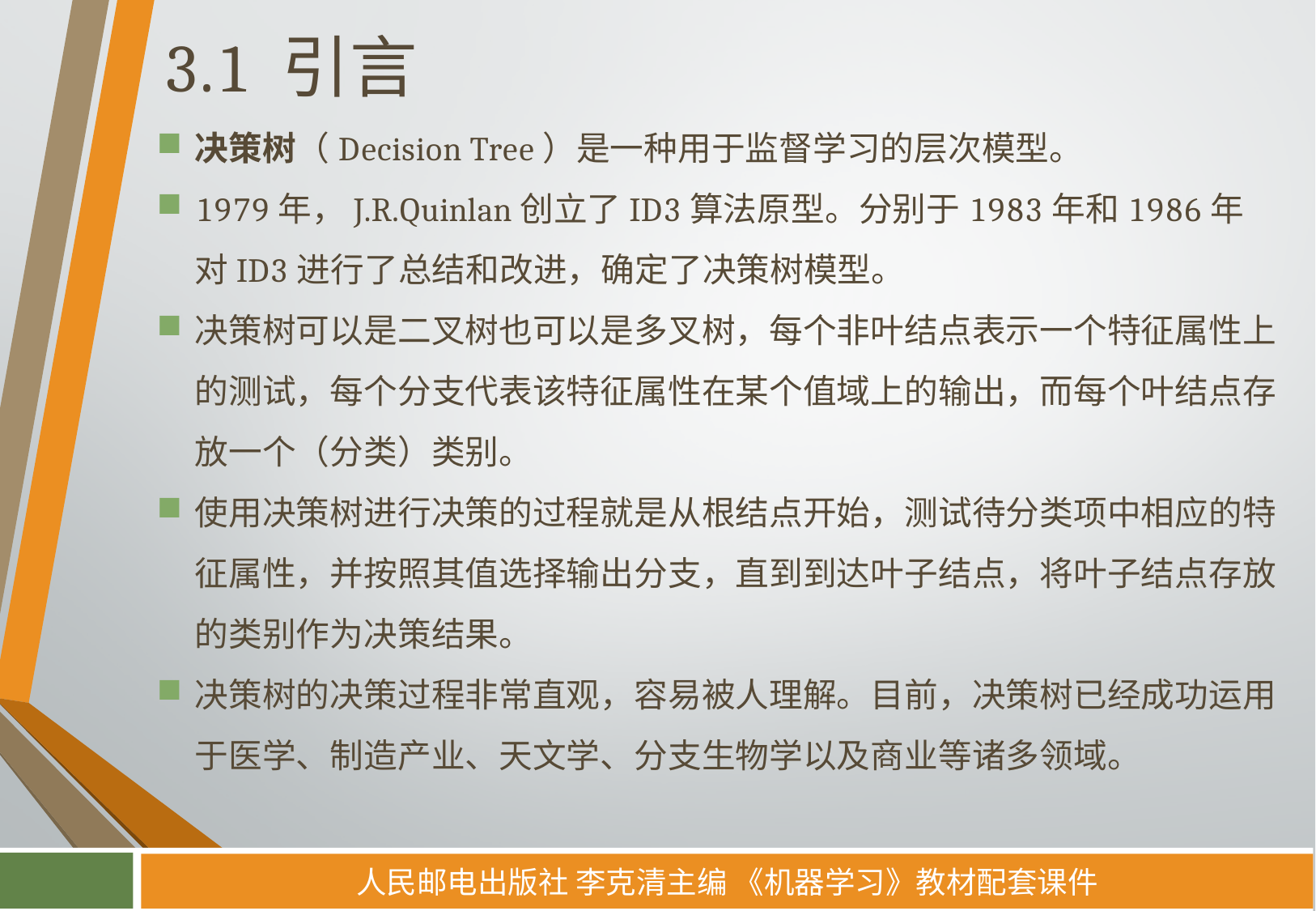

# 3.1 引言
决策树（Decision Tree）是一种用于监督学习的层次模型。
1979年，J.R.Quinlan创立了ID3算法原型。分别于1983年和1986年对ID3进行了总结和改进，确定了决策树模型。
决策树可以是二叉树也可以是多叉树，每个非叶结点表示一个特征属性上的测试，每个分支代表该特征属性在某个值域上的输出，而每个叶结点存放一个（分类）类别。
使用决策树进行决策的过程就是从根结点开始，测试待分类项中相应的特征属性，并按照其值选择输出分支，直到到达叶子结点，将叶子结点存放的类别作为决策结果。
决策树的决策过程非常直观，容易被人理解。目前，决策树已经成功运用于医学、制造产业、天文学、分支生物学以及商业等诸多领域。